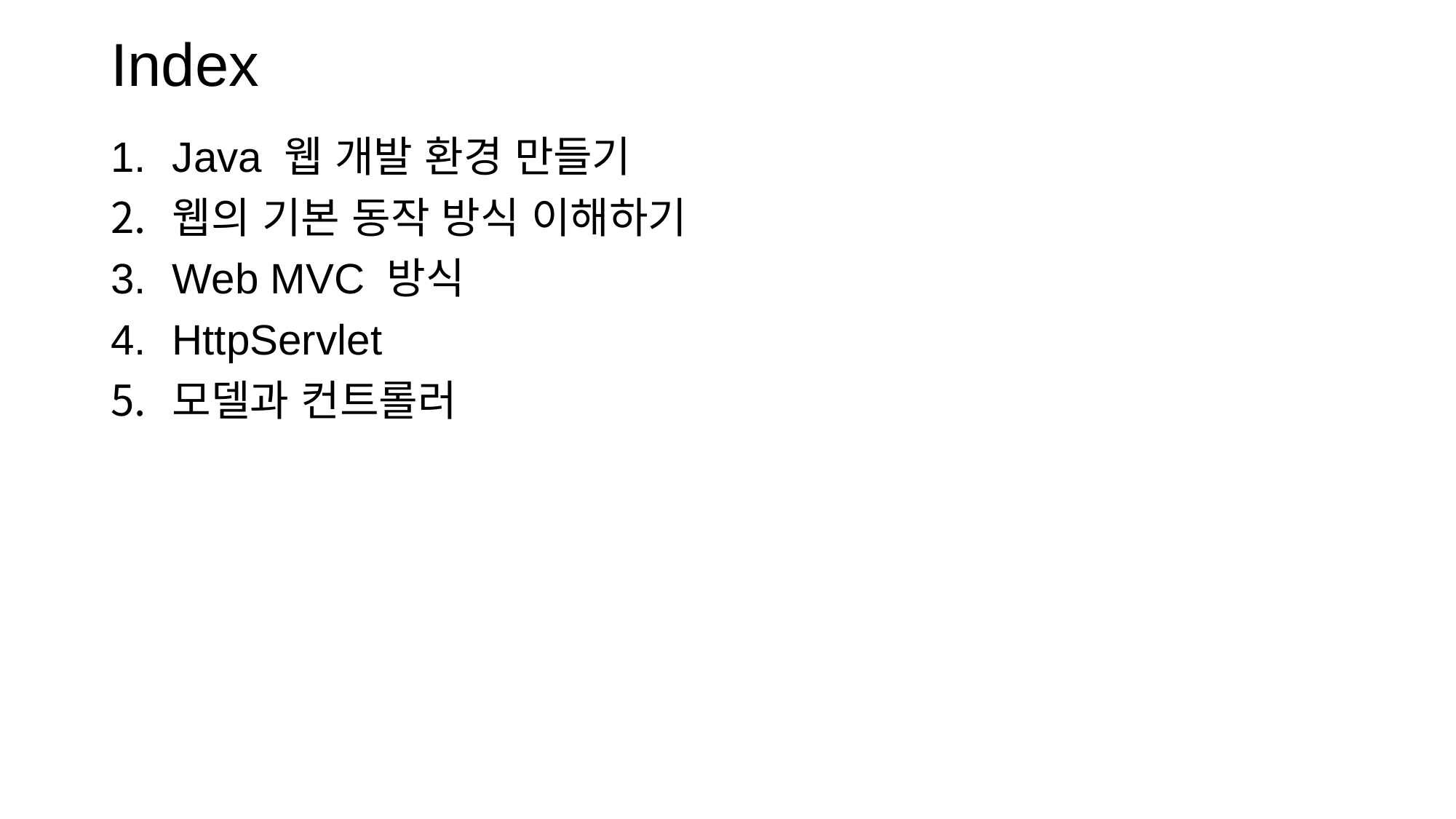

# Index
Java 웹 개발 환경 만들기
웹의 기본 동작 방식 이해하기
Web MVC 방식
HttpServlet
모델과 컨트롤러